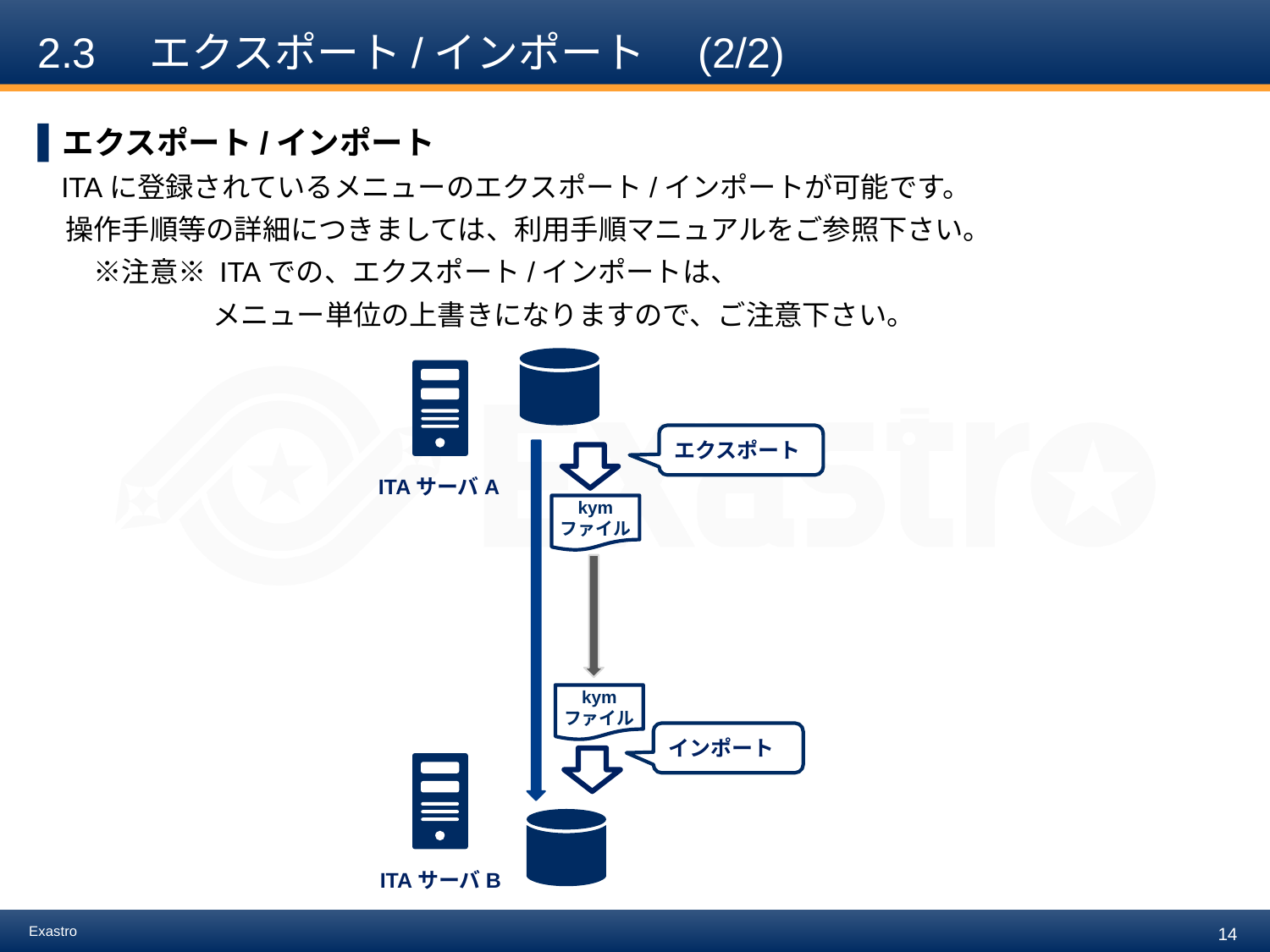

# 2.3　エクスポート/インポート　(2/2)
エクスポート/インポート
   ITAに登録されているメニューのエクスポート/インポートが可能です。
　操作手順等の詳細につきましては、利用手順マニュアルをご参照下さい。
　　※注意※ ITAでの、エクスポート/インポートは、
　　　　　　 メニュー単位の上書きになりますので、ご注意下さい。

エクスポート

ITAサーバA
kym
ファイル

kym
ファイル
インポート

ITAサーバB